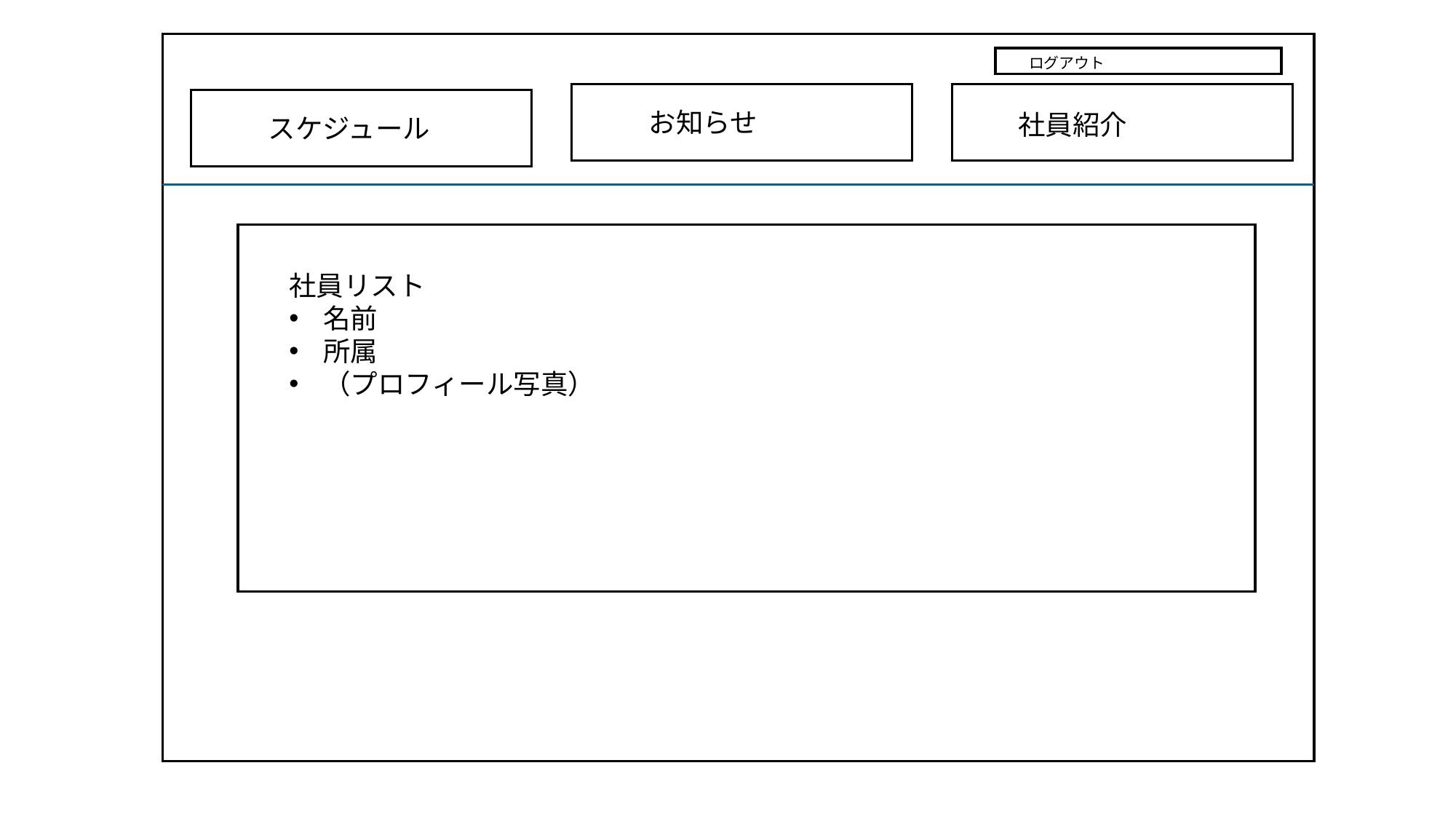

ログアウト

お知らせ
社員紹介
スケジュール

社員リスト
名前
所属
（プロフィール写真）